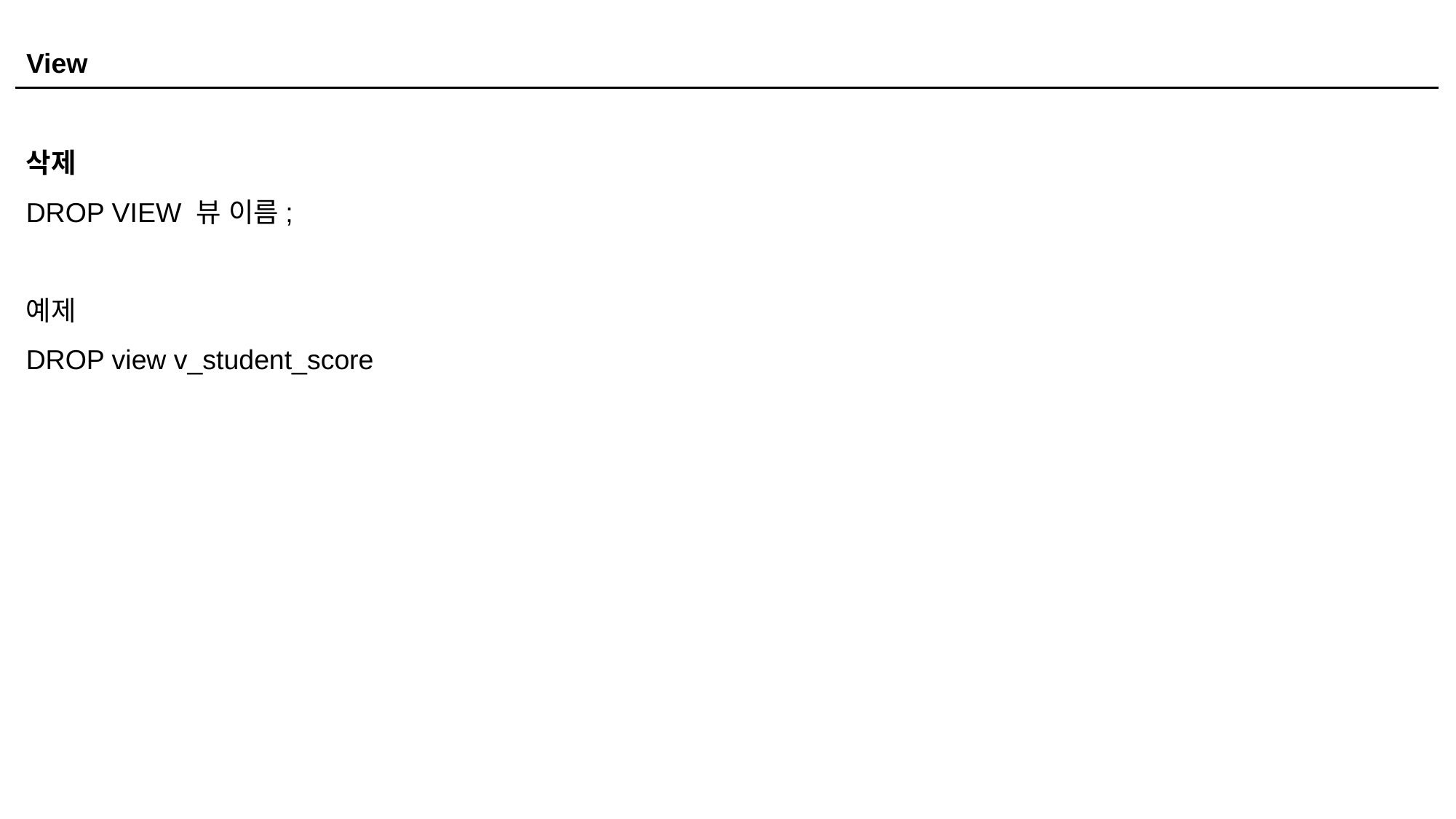

View
삭제
DROP VIEW 뷰 이름;

예제
DROP view v_student_score